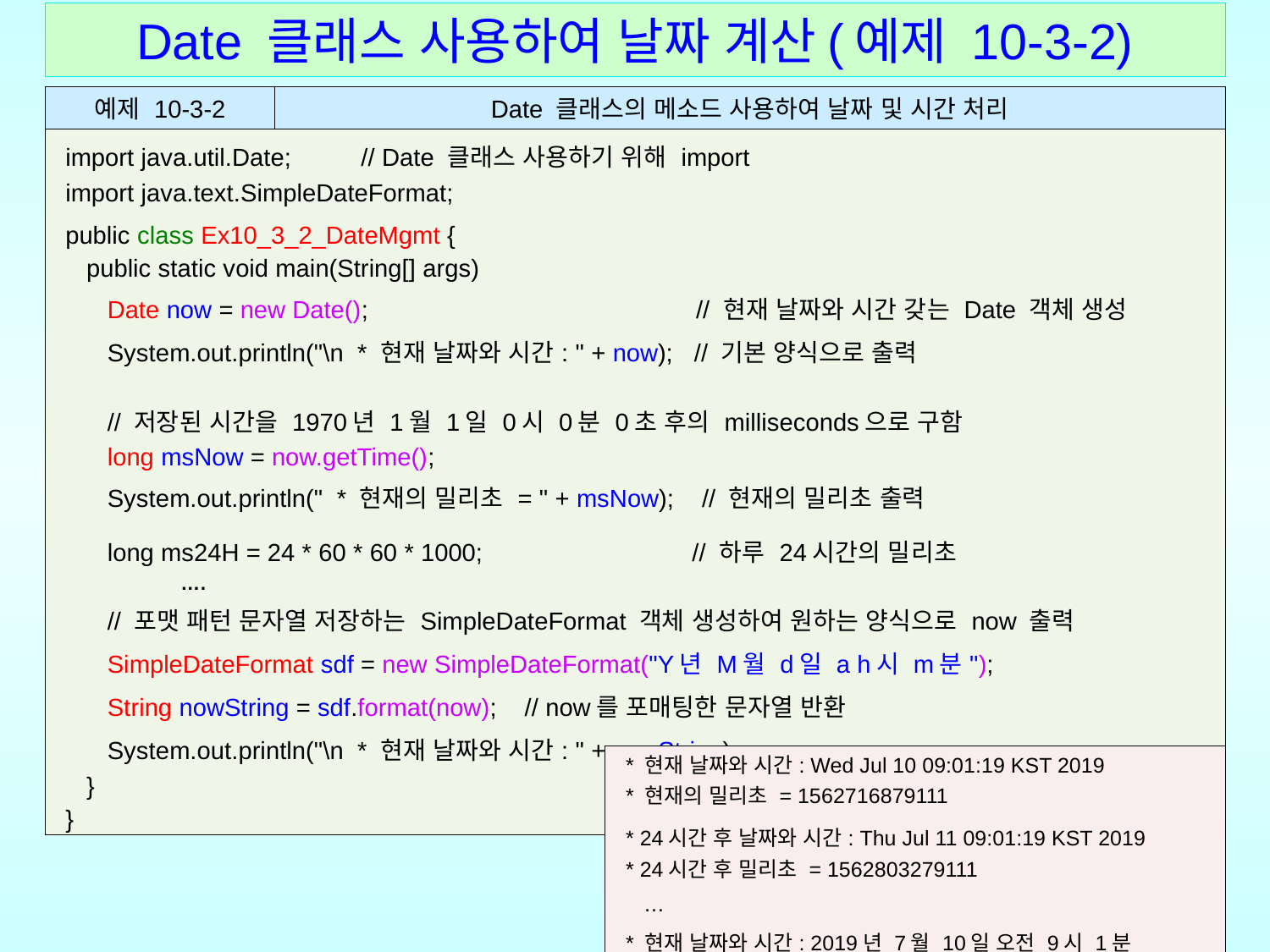

# Date 클래스 사용하여 날짜 계산(예제 10-3-2)
| 예제 10-3-2 | Date 클래스의 메소드 사용하여 날짜 및 시간 처리 |
| --- | --- |
| import java.util.Date; // Date 클래스 사용하기 위해 import import java.text.SimpleDateFormat; public class Ex10\_3\_2\_DateMgmt { public static void main(String[] args) Date now = new Date(); // 현재 날짜와 시간 갖는 Date 객체 생성 System.out.println("\n \* 현재 날짜와 시간: " + now); // 기본 양식으로 출력 // 저장된 시간을 1970년 1월 1일 0시 0분 0초 후의 milliseconds으로 구함 long msNow = now.getTime(); System.out.println(" \* 현재의 밀리초 = " + msNow); // 현재의 밀리초 출력 long ms24H = 24 \* 60 \* 60 \* 1000; // 하루 24시간의 밀리초 …. // 포맷 패턴 문자열 저장하는 SimpleDateFormat 객체 생성하여 원하는 양식으로 now 출력 SimpleDateFormat sdf = new SimpleDateFormat("Y년 M월 d일 a h시 m분"); String nowString = sdf.format(now); // now를 포매팅한 문자열 반환 System.out.println("\n \* 현재 날짜와 시간: " + nowString); } } |  |
| \* 현재 날짜와 시간: Wed Jul 10 09:01:19 KST 2019 \* 현재의 밀리초 = 1562716879111 \* 24시간 후 날짜와 시간: Thu Jul 11 09:01:19 KST 2019 \* 24시간 후 밀리초 = 1562803279111 … \* 현재 날짜와 시간: 2019년 7월 10일 오전 9시 1분 |
| --- |